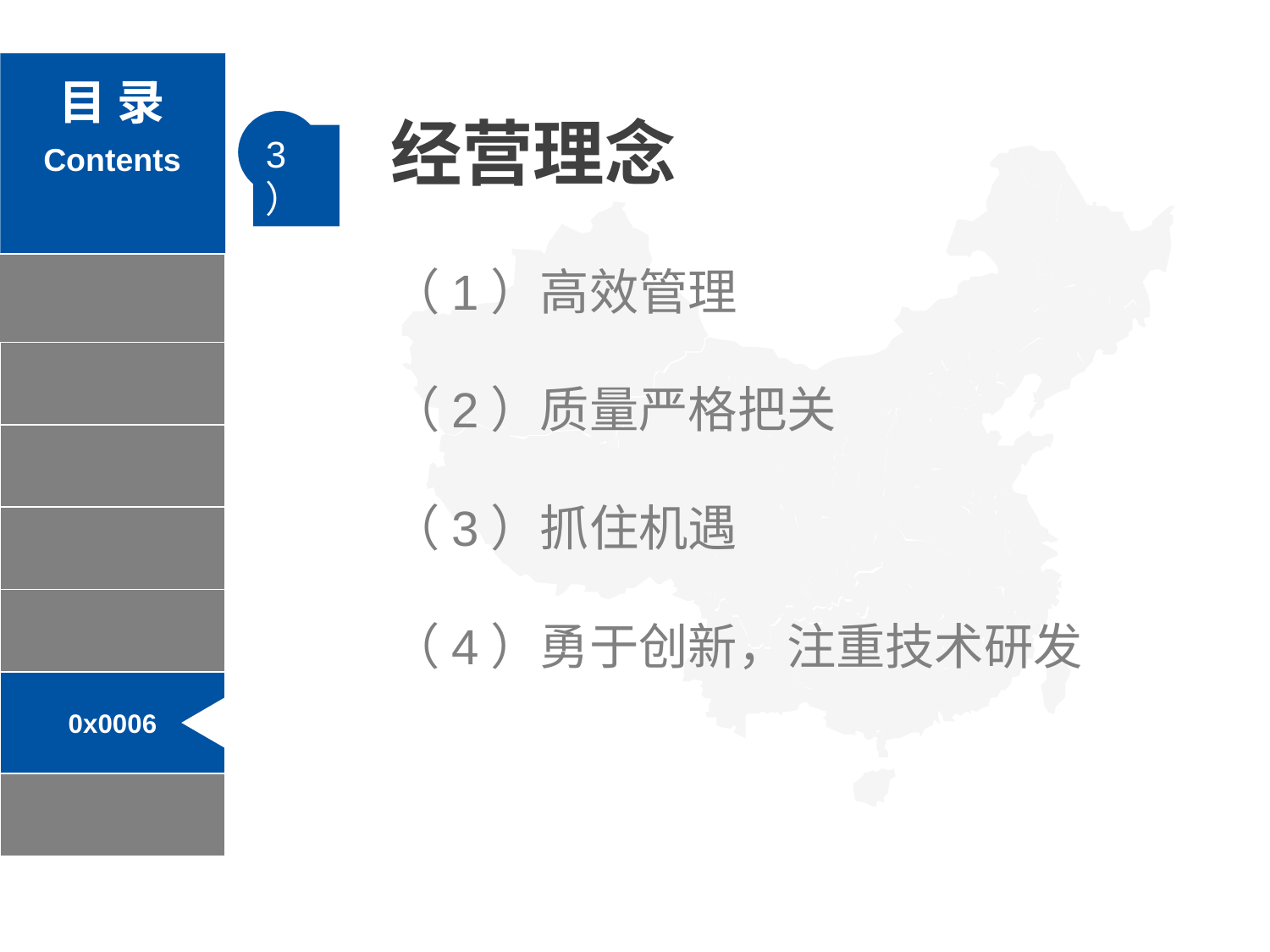

目 录
Contents

0x0006

经营理念

3）
（1）高效管理

（2）质量严格把关

（3）抓住机遇

（4）勇于创新，注重技术研发